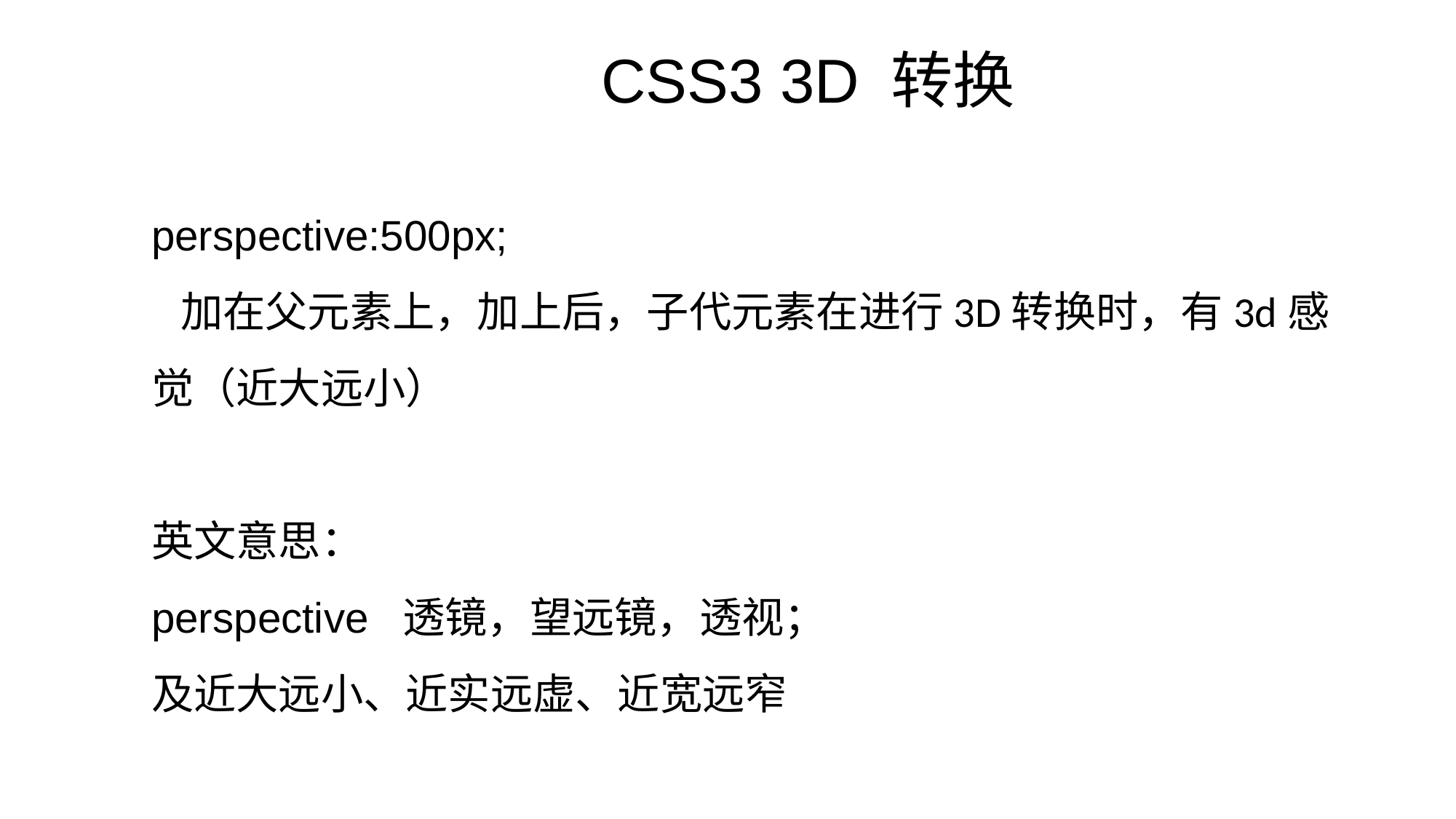

# CSS3 3D 转换

perspective:500px;
  加在父元素上，加上后，子代元素在进行3D转换时，有3d感觉（近大远小）

英文意思：
perspective  透镜，望远镜，透视；
及近大远小、近实远虚、近宽远窄